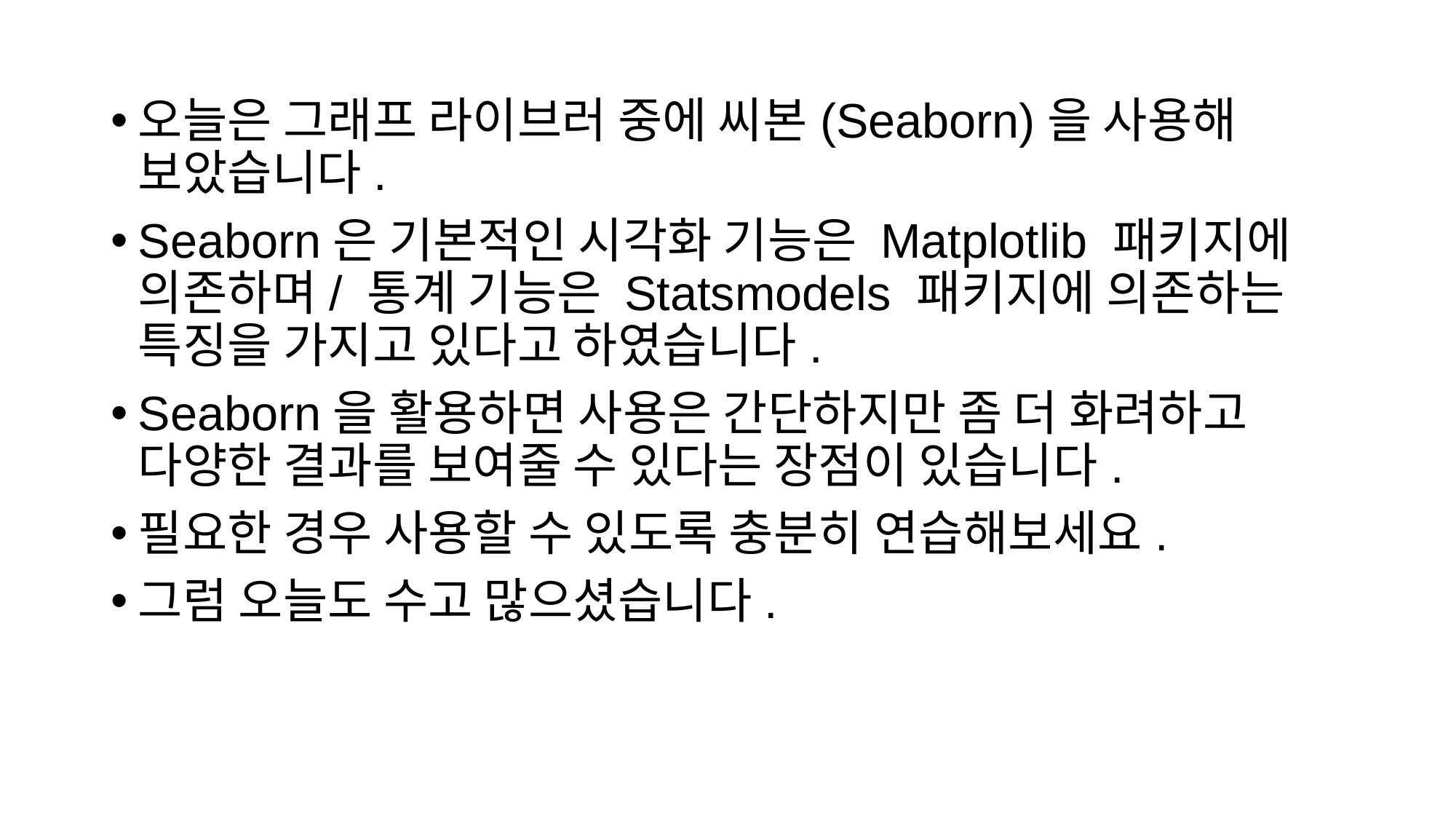

오늘은 그래프 라이브러 중에 씨본(Seaborn)을 사용해 보았습니다.
Seaborn은 기본적인 시각화 기능은 Matplotlib 패키지에 의존하며/ 통계 기능은 Statsmodels 패키지에 의존하는 특징을 가지고 있다고 하였습니다.
Seaborn을 활용하면 사용은 간단하지만 좀 더 화려하고 다양한 결과를 보여줄 수 있다는 장점이 있습니다.
필요한 경우 사용할 수 있도록 충분히 연습해보세요.
그럼 오늘도 수고 많으셨습니다.